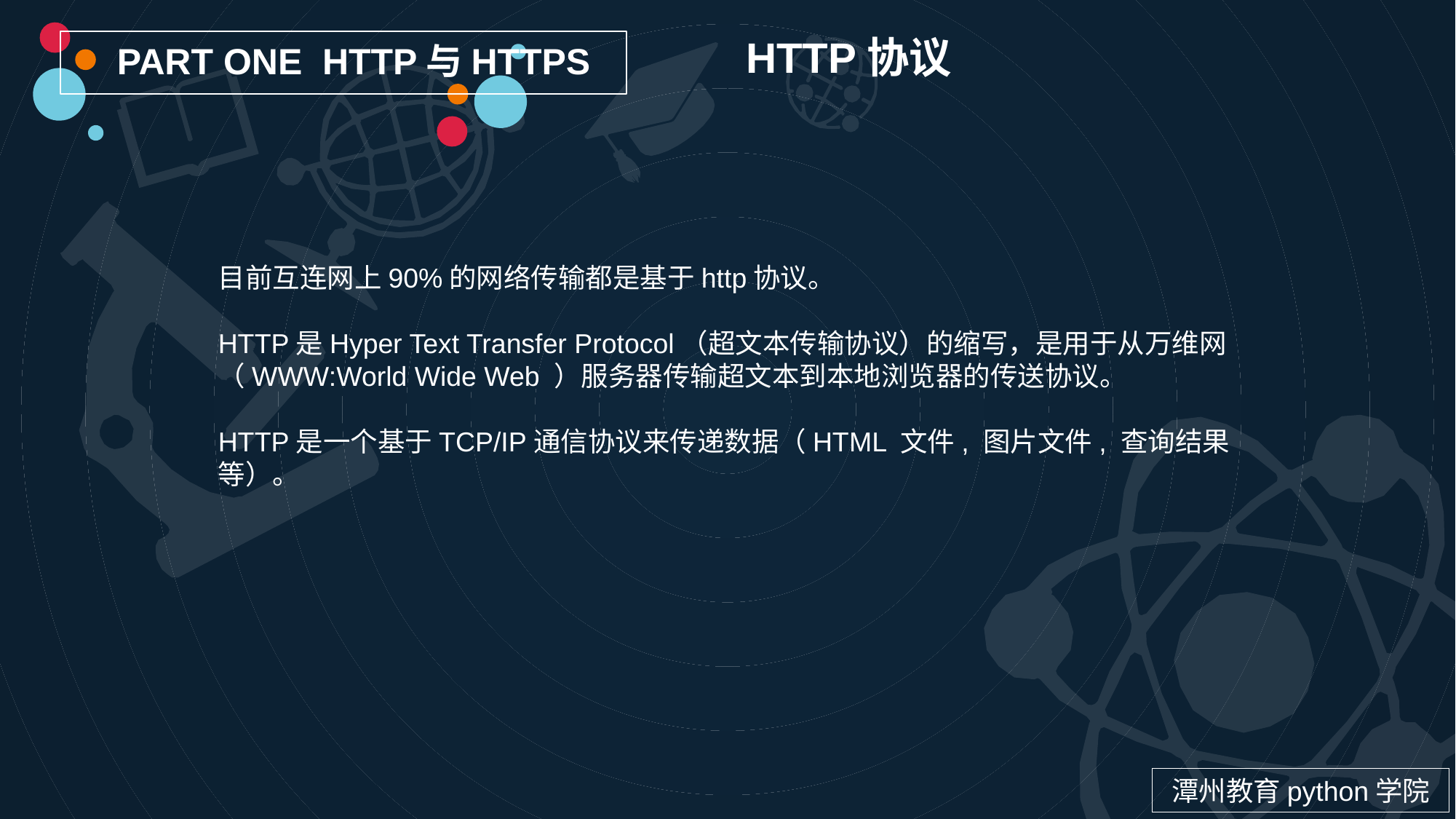

PART ONE  HTTP与HTTPS
HTTP协议
目前互连网上90%的网络传输都是基于http协议。

HTTP是Hyper Text Transfer Protocol（超文本传输协议）的缩写，是用于从万维网（WWW:World Wide Web ）服务器传输超文本到本地浏览器的传送协议。

HTTP是一个基于TCP/IP通信协议来传递数据（HTML 文件, 图片文件, 查询结果等）。
潭州教育python学院